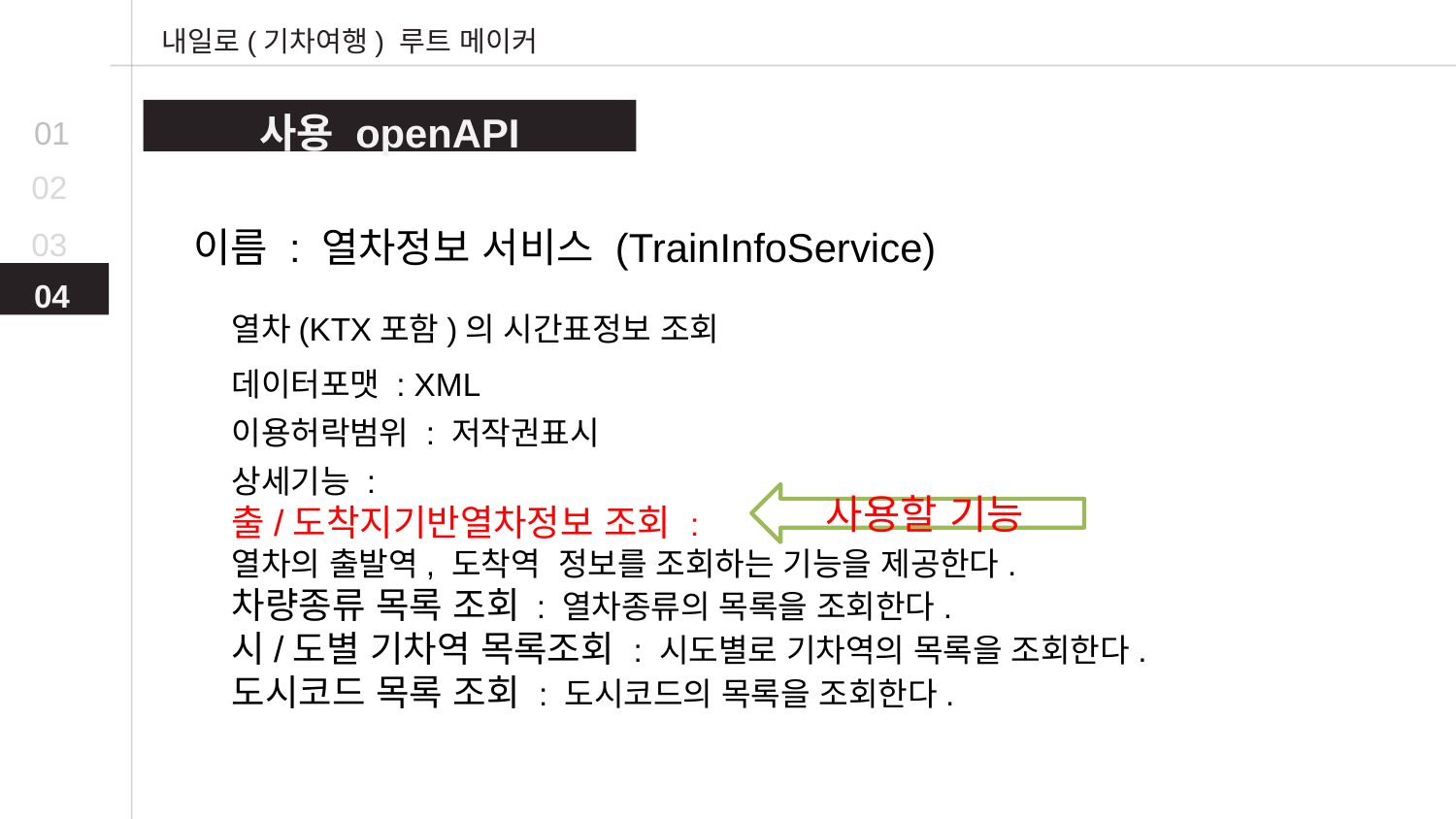

내일로(기차여행) 루트 메이커
사용 openAPI

01
02
이름 : 열차정보 서비스 (TrainInfoService)
03

04
04
열차(KTX포함)의 시간표정보 조회

데이터포맷 : XML

이용허락범위 : 저작권표시

상세기능 :
출/도착지기반열차정보 조회 :
열차의 출발역, 도착역  정보를 조회하는 기능을 제공한다.
차량종류 목록 조회 : 열차종류의 목록을 조회한다.
시/도별 기차역 목록조회 : 시도별로 기차역의 목록을 조회한다.
도시코드 목록 조회 : 도시코드의 목록을 조회한다.
사용할 기능